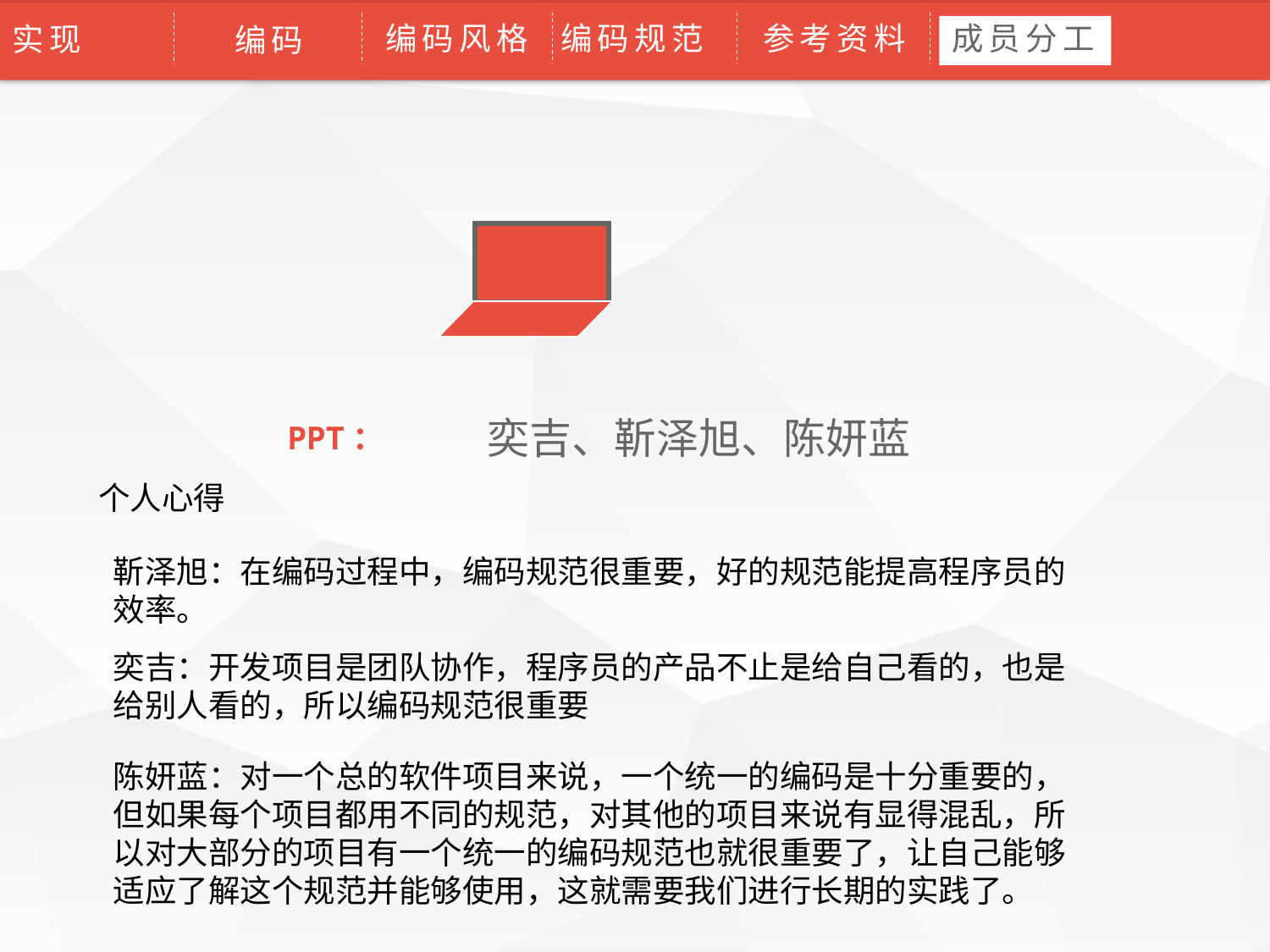

编码风格
参考资料
成员分工
编码规范
论文绪论
实现
研究背景
研究方法
研究结果
问题讨论
论文总结

编码

奕吉、靳泽旭、陈妍蓝
PPT：
个人心得
靳泽旭：在编码过程中，编码规范很重要，好的规范能提高程序员的效率。
奕吉：开发项目是团队协作，程序员的产品不止是给自己看的，也是给别人看的，所以编码规范很重要
陈妍蓝：对一个总的软件项目来说，一个统一的编码是十分重要的，但如果每个项目都用不同的规范，对其他的项目来说有显得混乱，所以对大部分的项目有一个统一的编码规范也就很重要了，让自己能够适应了解这个规范并能够使用，这就需要我们进行长期的实践了。